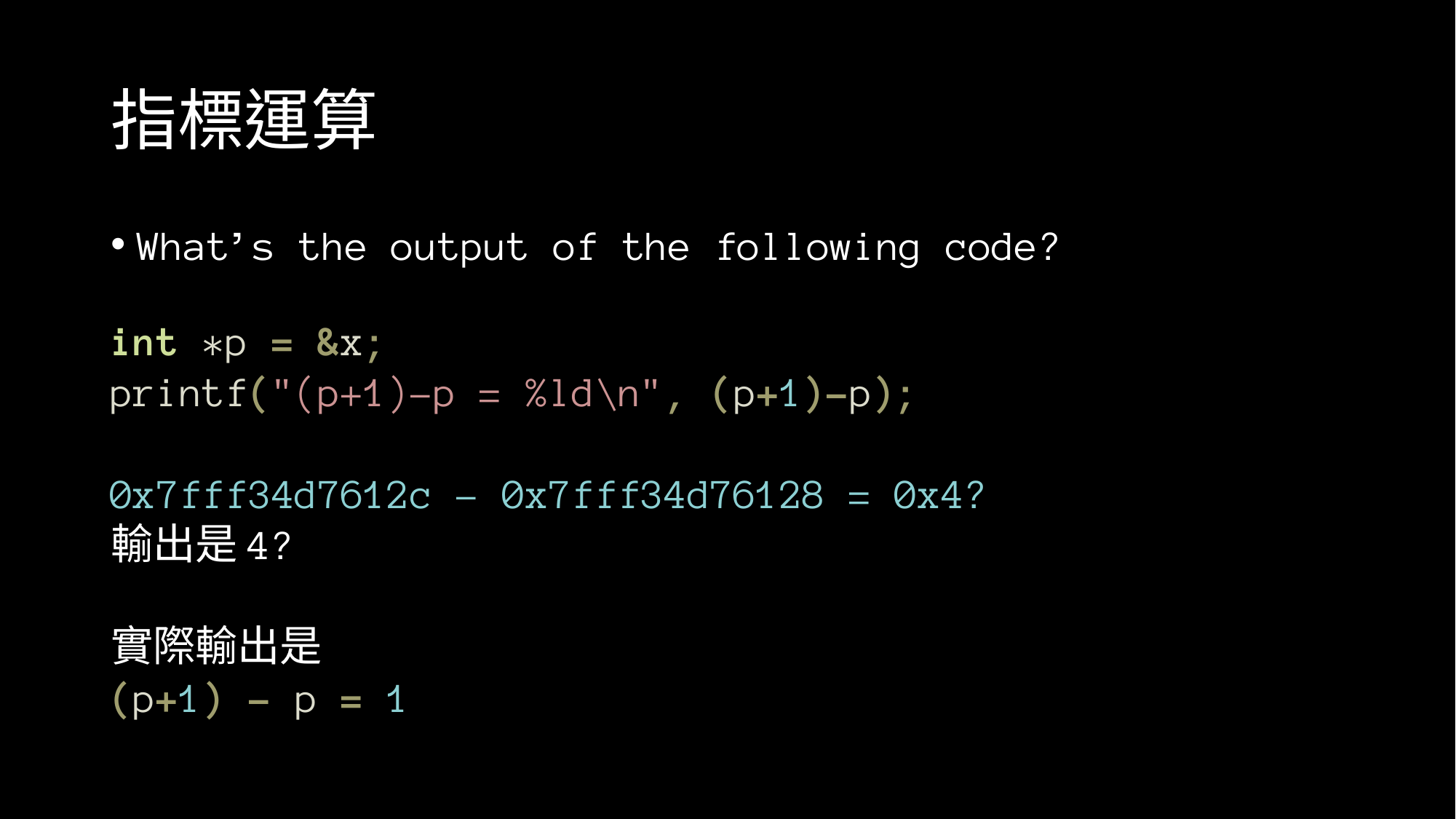

# 指標運算
What’s the output of the following code?
int *p = &x;
printf("(p+1)-p = %ld\n", (p+1)-p);

0x7fff34d7612c - 0x7fff34d76128 = 0x4?
輸出是4?

實際輸出是
(p+1) - p = 1